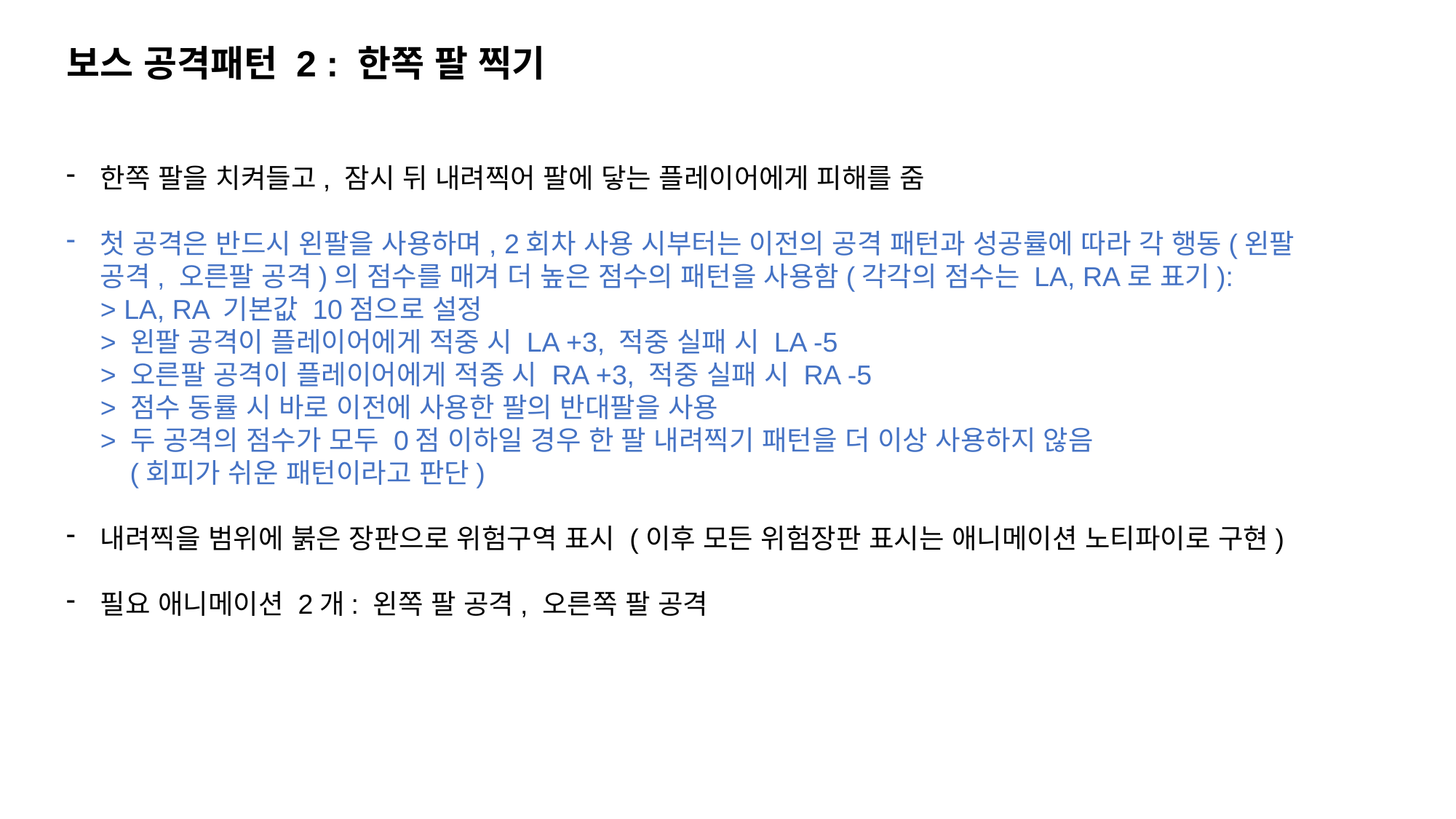

보스 공격패턴 2 : 한쪽 팔 찍기
한쪽 팔을 치켜들고, 잠시 뒤 내려찍어 팔에 닿는 플레이어에게 피해를 줌

첫 공격은 반드시 왼팔을 사용하며, 2회차 사용 시부터는 이전의 공격 패턴과 성공률에 따라 각 행동(왼팔 공격, 오른팔 공격)의 점수를 매겨 더 높은 점수의 패턴을 사용함(각각의 점수는 LA, RA로 표기):
> LA, RA 기본값 10점으로 설정
> 왼팔 공격이 플레이어에게 적중 시 LA +3, 적중 실패 시 LA -5
> 오른팔 공격이 플레이어에게 적중 시 RA +3, 적중 실패 시 RA -5
> 점수 동률 시 바로 이전에 사용한 팔의 반대팔을 사용
> 두 공격의 점수가 모두 0점 이하일 경우 한 팔 내려찍기 패턴을 더 이상 사용하지 않음
   (회피가 쉬운 패턴이라고 판단)

내려찍을 범위에 붉은 장판으로 위험구역 표시 (이후 모든 위험장판 표시는 애니메이션 노티파이로 구현)

필요 애니메이션 2개: 왼쪽 팔 공격, 오른쪽 팔 공격